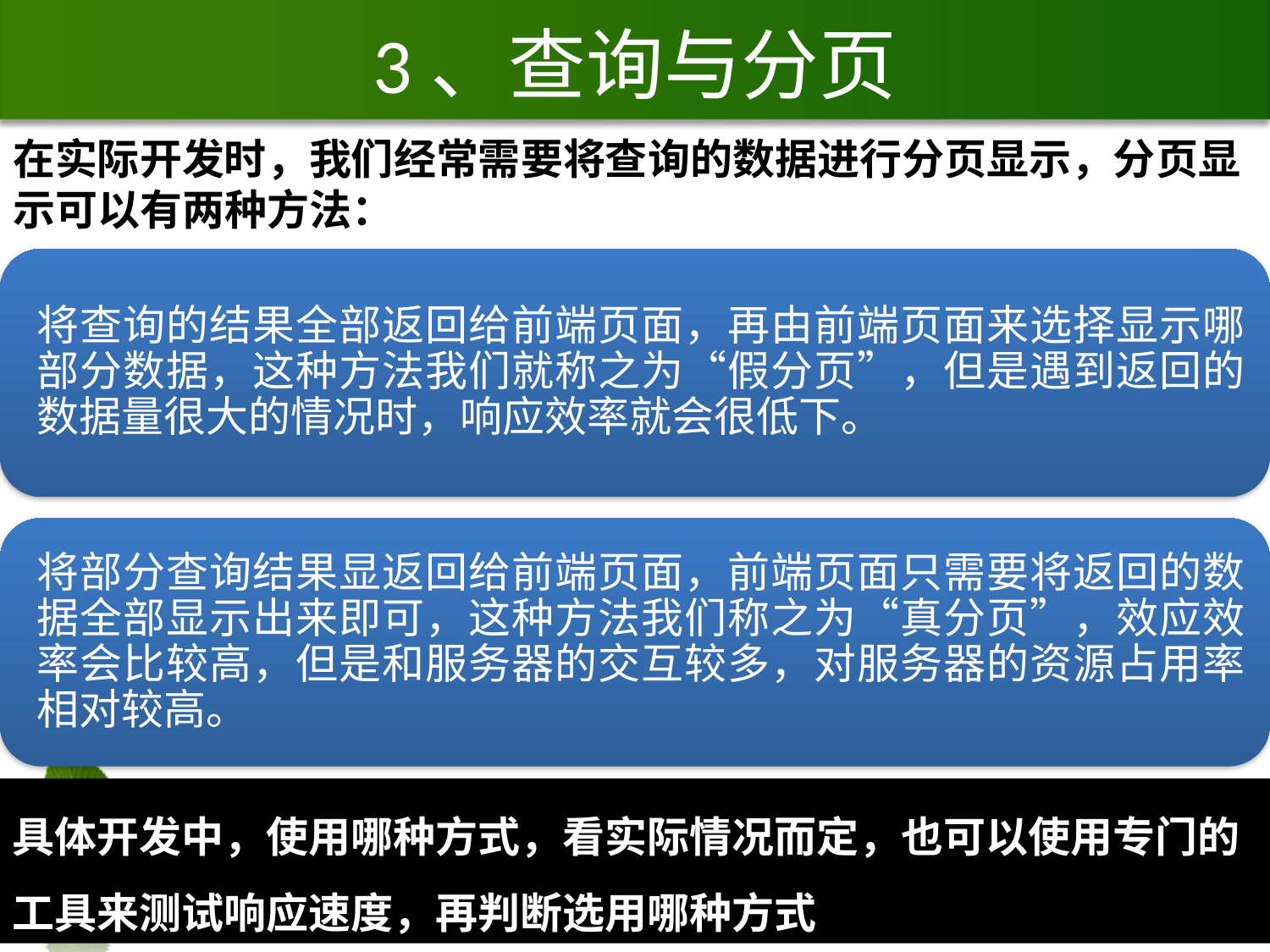

# 3、查询与分页
在实际开发时，我们经常需要将查询的数据进行分页显示，分页显示可以有两种方法：
将查询的结果全部返回给前端页面，再由前端页面来选择显示哪部分数据，这种方法我们就称之为“假分页”，但是遇到返回的数据量很大的情况时，响应效率就会很低下。
将部分查询结果显返回给前端页面，前端页面只需要将返回的数据全部显示出来即可，这种方法我们称之为“真分页”，效应效率会比较高，但是和服务器的交互较多，对服务器的资源占用率相对较高。
具体开发中，使用哪种方式，看实际情况而定，也可以使用专门的工具来测试响应速度，再判断选用哪种方式